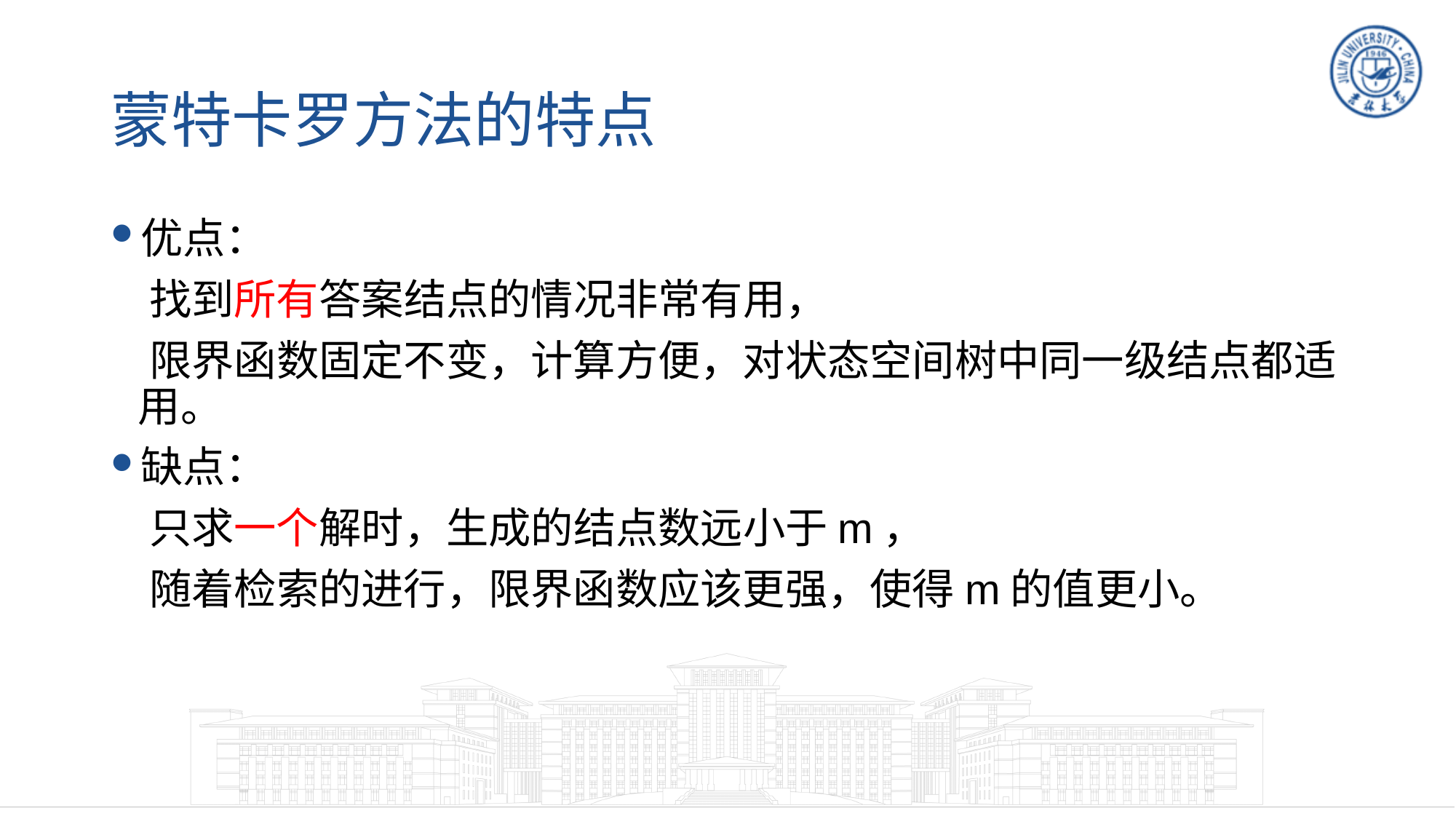

# 蒙特卡罗方法的特点
优点：
   找到所有答案结点的情况非常有用，
   限界函数固定不变，计算方便，对状态空间树中同一级结点都适用。
缺点：
   只求一个解时，生成的结点数远小于m，
   随着检索的进行，限界函数应该更强，使得m的值更小。